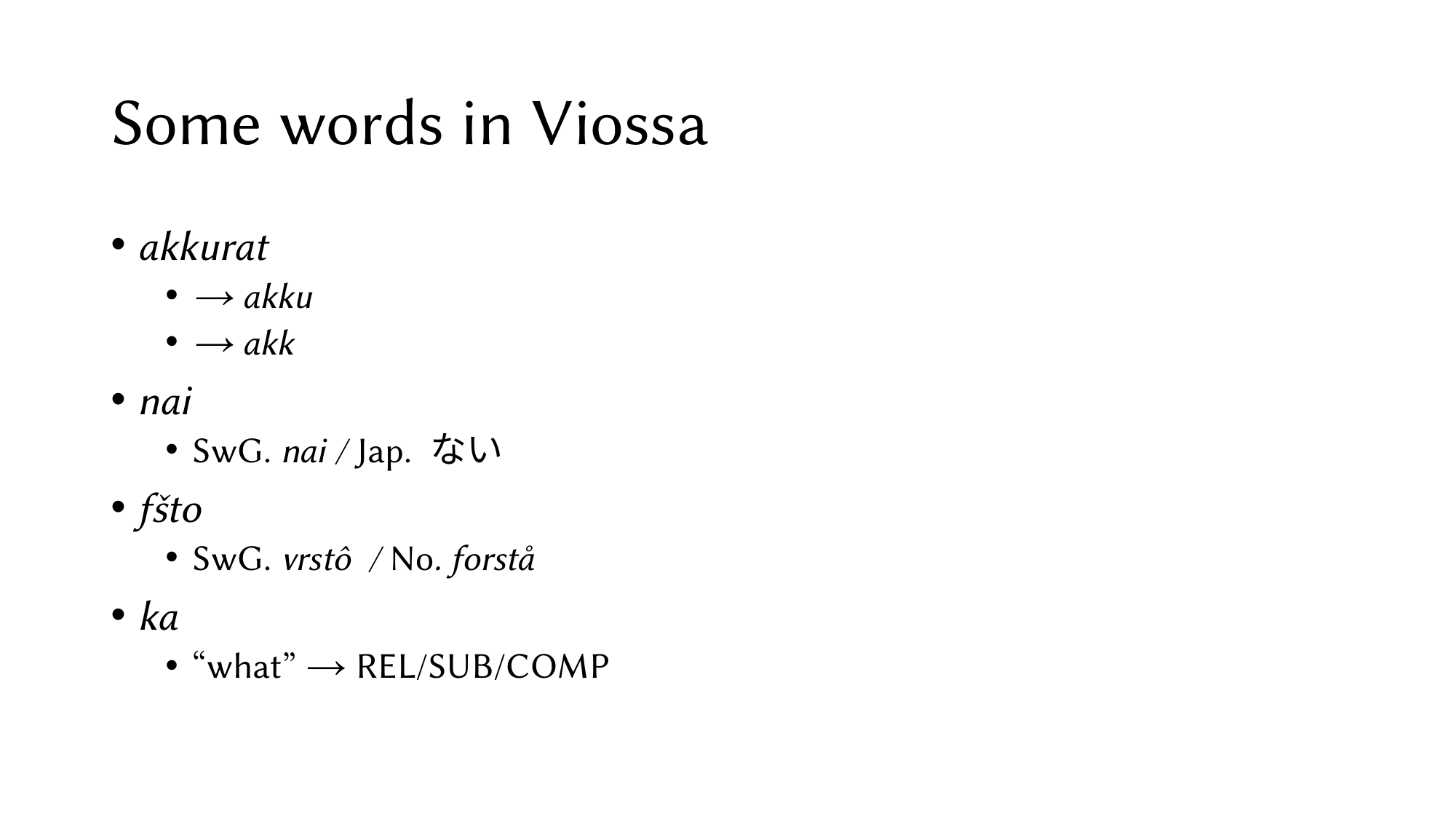

# Some words in Viossa
akkurat
→ akku
→ akk
nai
SwG. nai / Jap. ない
fšto
SwG. vrstô  / No. forstå
ka
“what” → Rel/Sub/Comp